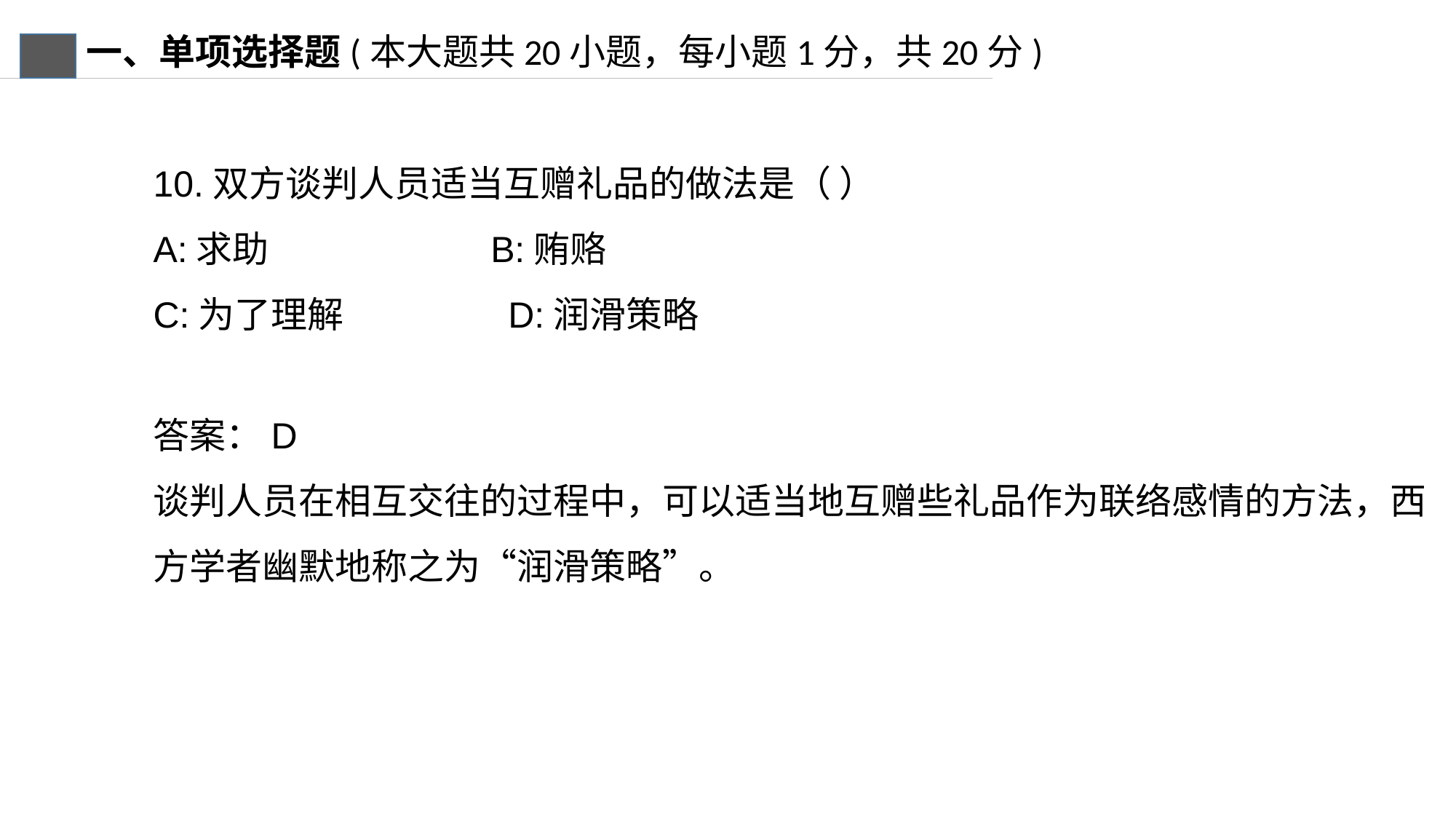

一、单项选择题(本大题共20小题，每小题1分，共20分)

10.双方谈判人员适当互赠礼品的做法是（ ）
A:求助                          B:贿赂
C:为了理解                   D:润滑策略
答案：D
谈判人员在相互交往的过程中，可以适当地互赠些礼品作为联络感情的方法，西方学者幽默地称之为“润滑策略”。